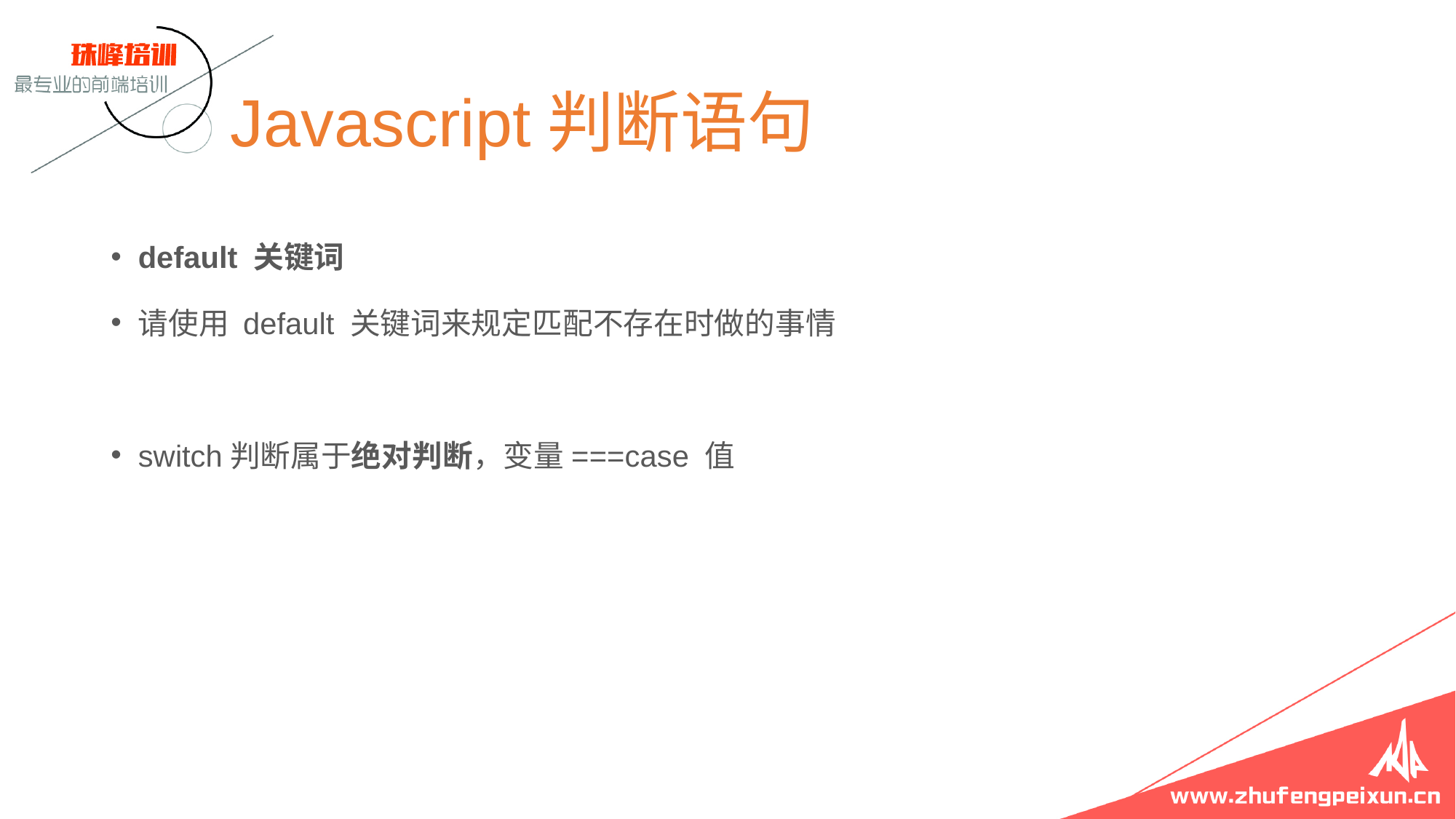

# Javascript判断语句
default 关键词
请使用 default 关键词来规定匹配不存在时做的事情

switch判断属于绝对判断，变量===case 值